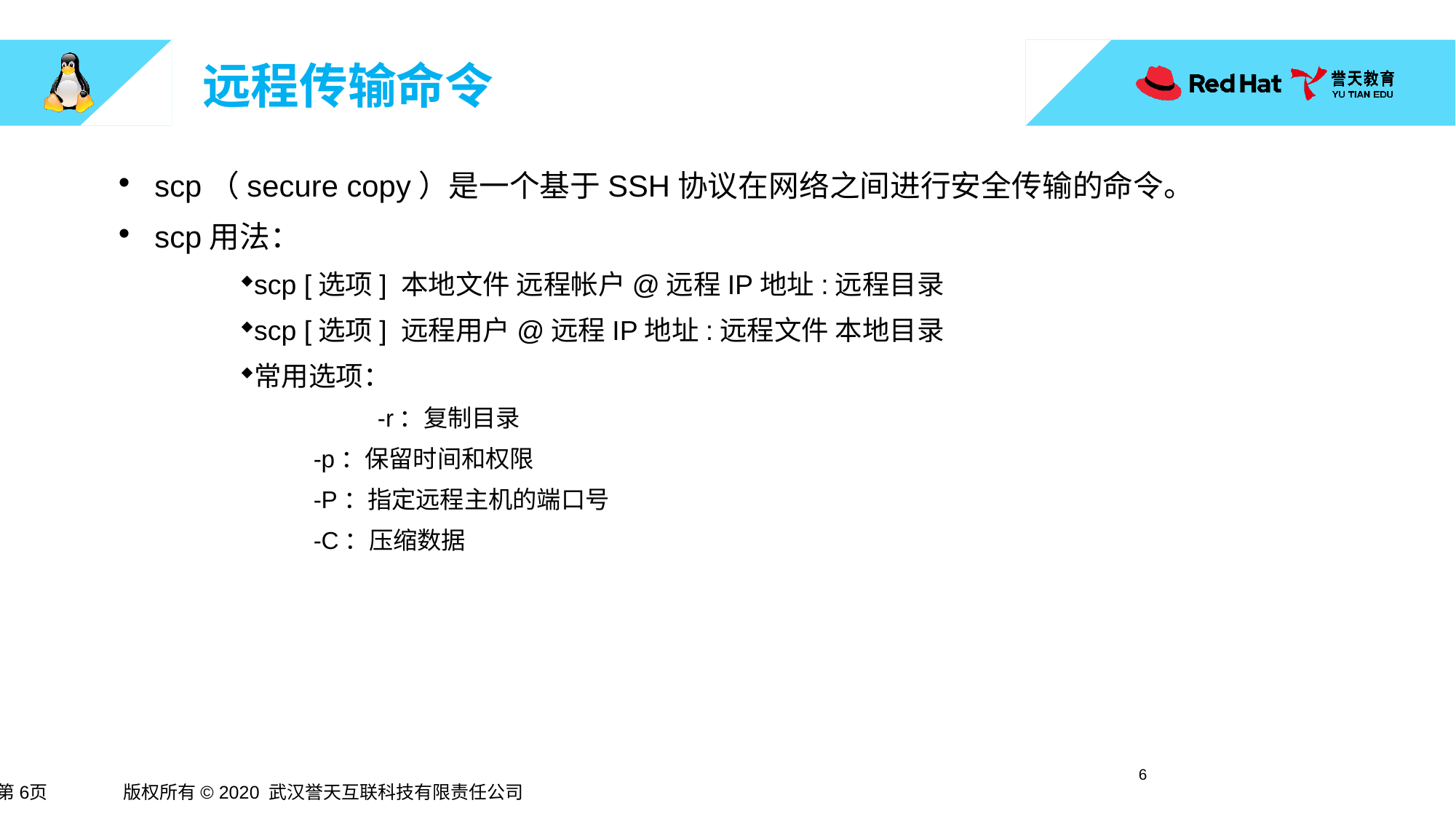

# 远程传输命令
scp（secure copy）是一个基于SSH协议在网络之间进行安全传输的命令。
scp用法：
scp [选项] 本地文件 远程帐户@远程IP地址:远程目录
scp [选项] 远程用户@远程IP地址:远程文件 本地目录
常用选项：
		 -r：复制目录
-p：保留时间和权限
-P：指定远程主机的端口号
-C：压缩数据

6